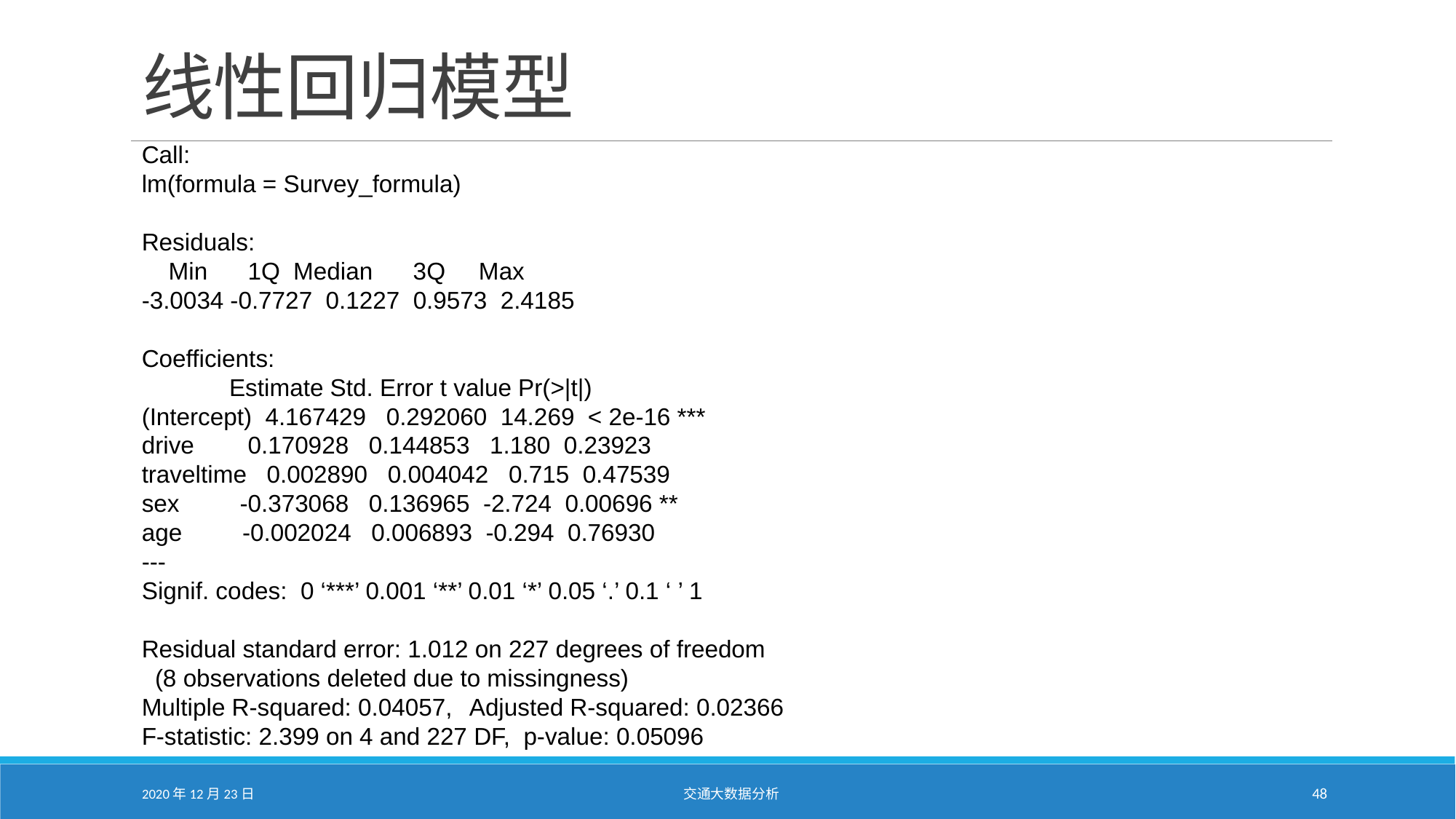

# 线性回归模型
Call:
lm(formula = Survey_formula)

Residuals:
    Min      1Q  Median      3Q     Max
-3.0034 -0.7727  0.1227  0.9573  2.4185

Coefficients:
             Estimate Std. Error t value Pr(>|t|)
(Intercept)  4.167429   0.292060  14.269  < 2e-16 ***
drive        0.170928   0.144853   1.180  0.23923
traveltime   0.002890   0.004042   0.715  0.47539
sex         -0.373068   0.136965  -2.724  0.00696 **
age         -0.002024   0.006893  -0.294  0.76930
---
Signif. codes:  0 ‘***’ 0.001 ‘**’ 0.01 ‘*’ 0.05 ‘.’ 0.1 ‘ ’ 1

Residual standard error: 1.012 on 227 degrees of freedom
  (8 observations deleted due to missingness)
Multiple R-squared: 0.04057,	Adjusted R-squared: 0.02366
F-statistic: 2.399 on 4 and 227 DF,  p-value: 0.05096
2020年12月23日
交通大数据分析
48